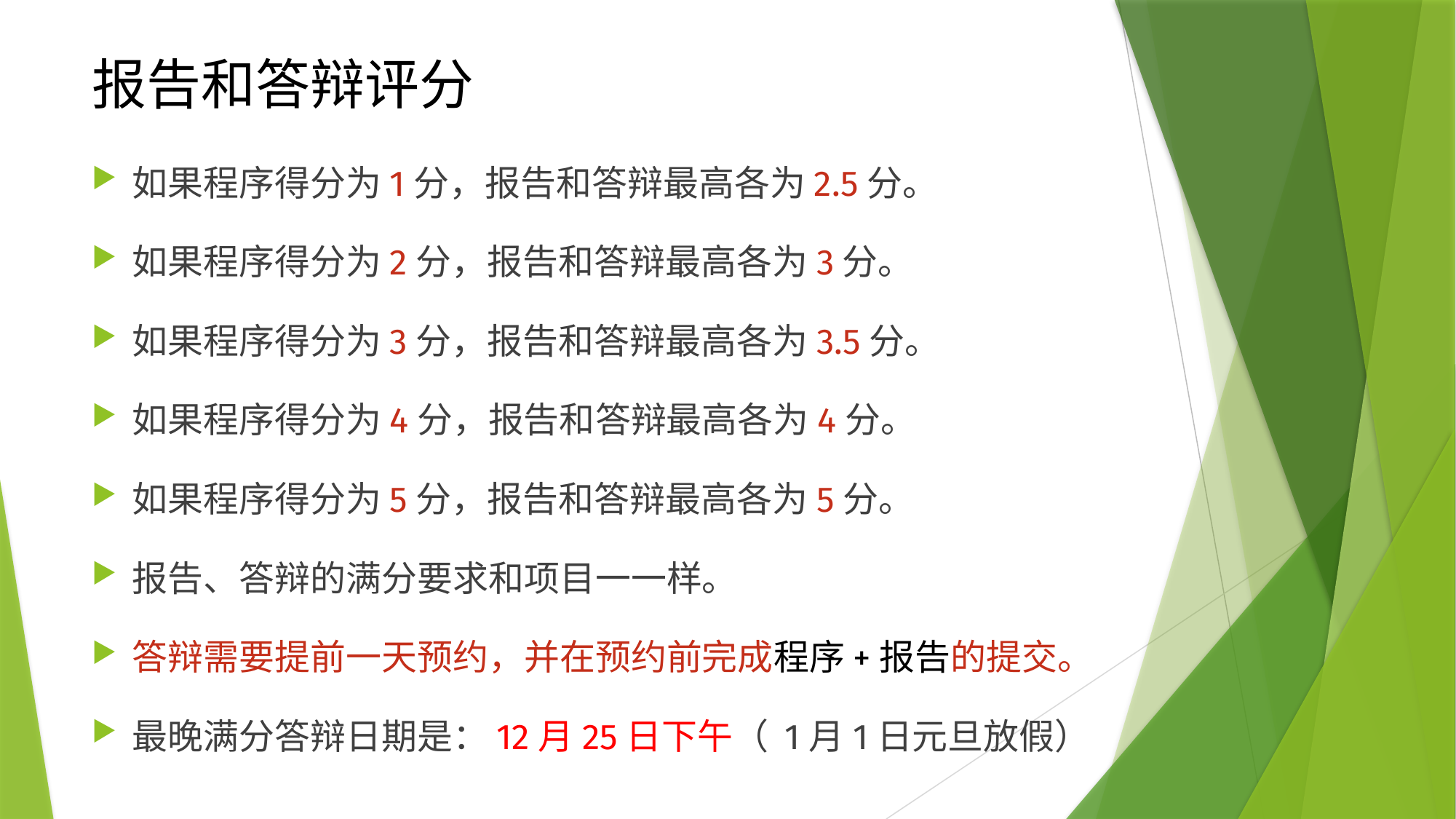

# 报告和答辩评分
如果程序得分为1分，报告和答辩最高各为2.5分。
如果程序得分为2分，报告和答辩最高各为3分。
如果程序得分为3分，报告和答辩最高各为3.5分。
如果程序得分为4分，报告和答辩最高各为4分。
如果程序得分为5分，报告和答辩最高各为5分。
报告、答辩的满分要求和项目一一样。
答辩需要提前一天预约，并在预约前完成程序+报告的提交。
最晚满分答辩日期是：12月25日下午（ 1月1日元旦放假）